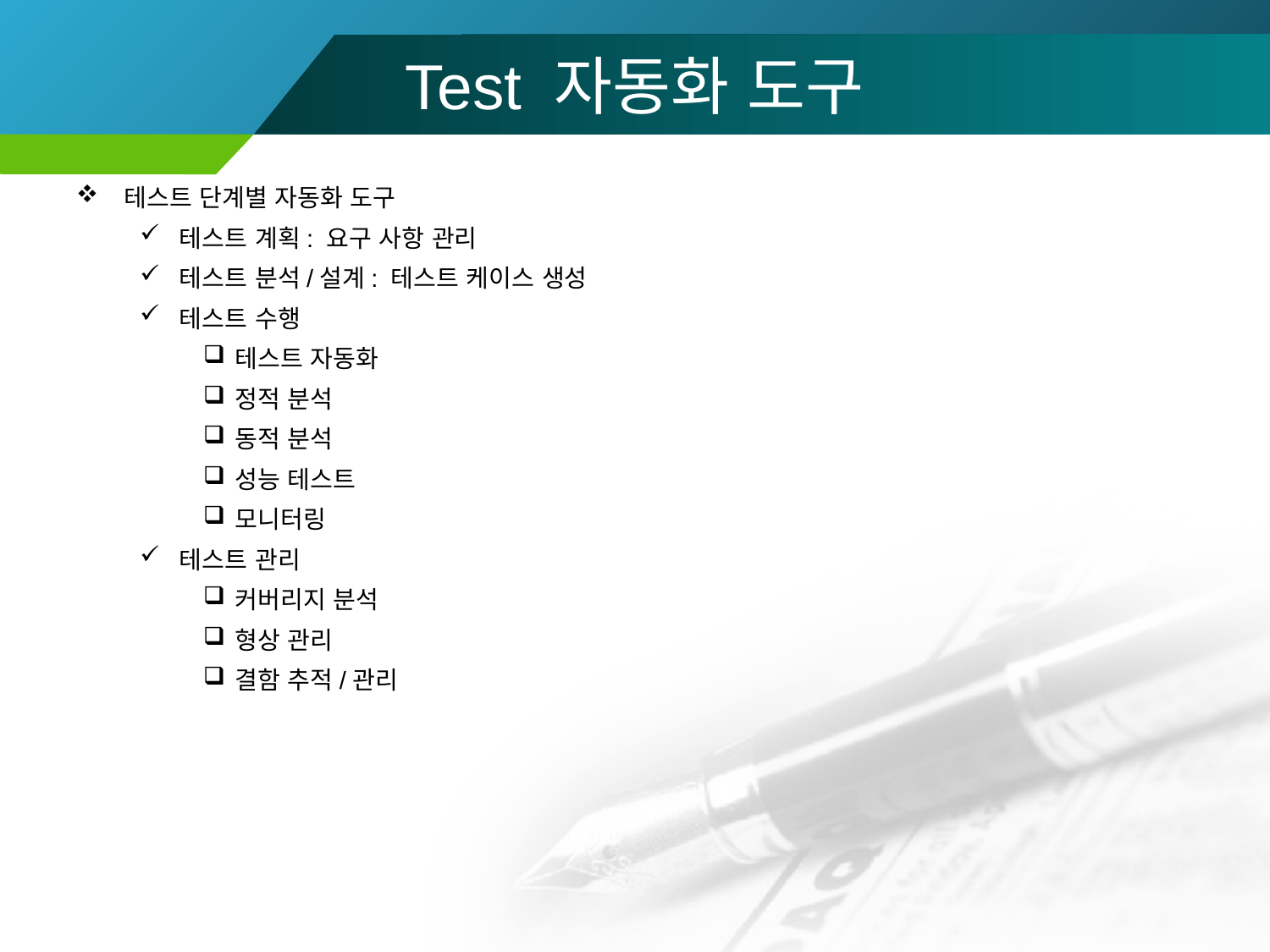

# Test 자동화 도구
테스트 단계별 자동화 도구
테스트 계획: 요구 사항 관리
테스트 분석/설계: 테스트 케이스 생성
테스트 수행
테스트 자동화
정적 분석
동적 분석
성능 테스트
모니터링
테스트 관리
커버리지 분석
형상 관리
결함 추적/관리